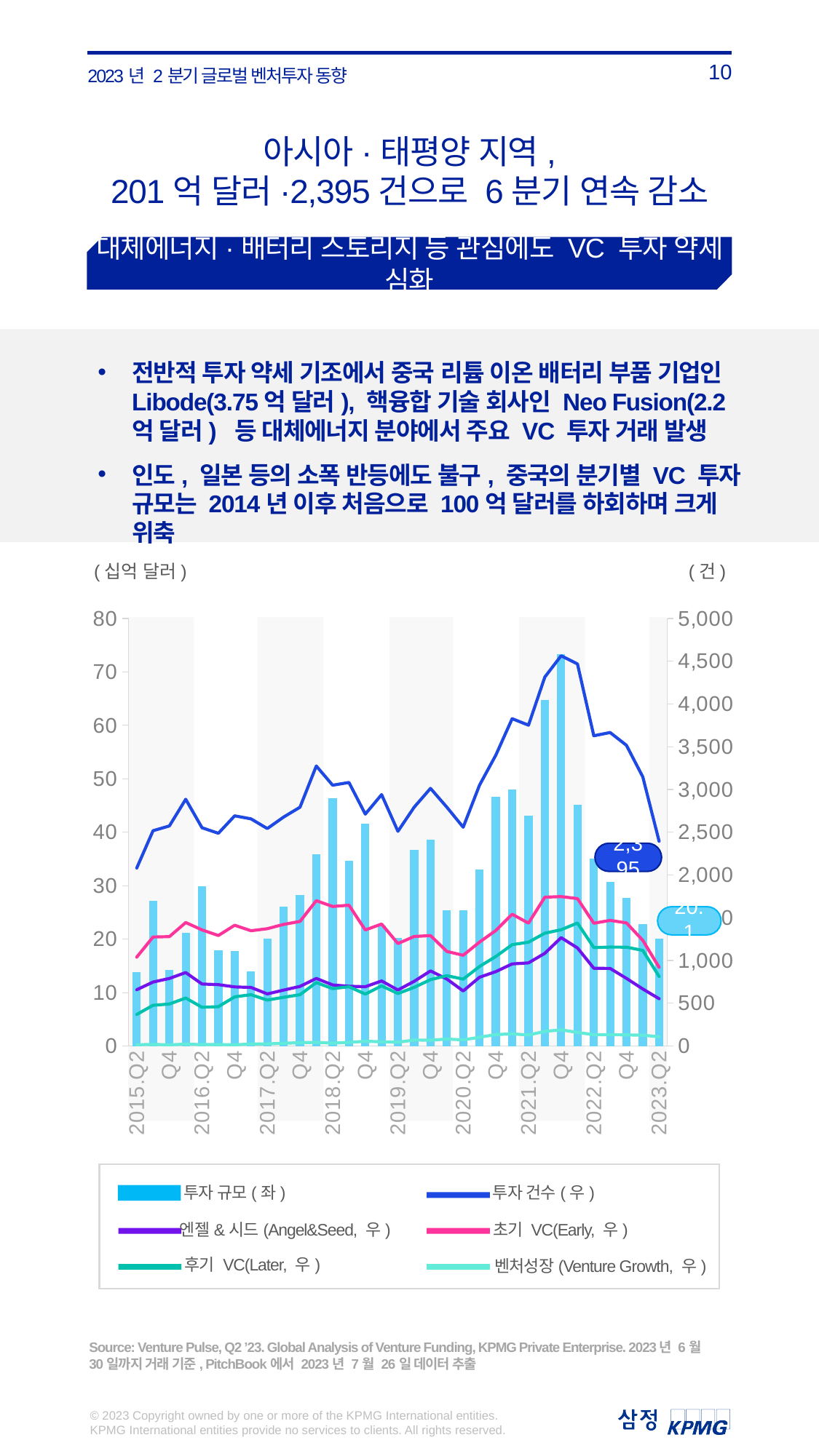

아시아·태평양 지역,
201억 달러·2,395건으로 6분기 연속 감소
대체에너지·배터리 스토리지 등 관심에도 VC 투자 약세 심화
VC 투자 위축세 지속 가운데 AI·에너지·클린테크 등 관심

전반적 투자 약세 기조에서 중국 리튬 이온 배터리 부품 기업인 Libode(3.75억 달러), 핵융합 기술 회사인 Neo Fusion(2.2억 달러)  등 대체에너지 분야에서 주요 VC 투자 거래 발생
인도, 일본 등의 소폭 반등에도 불구, 중국의 분기별 VC 투자 규모는 2014년 이후 처음으로 100억 달러를 하회하며 크게 위축
(십억 달러)
(건)

### Chart

| Category | 투자 규모(좌) | 투자 건수(우) | 앤젤&시드(Angel&Seed, 우) | 초기 VC(Early, 우) | 후기 VC (Later, 우) | 벤처성장(Venture Growth, 우) |
|---|---|---|---|---|---|---|
| 2015.Q2 | 13.809804755867999 | 2081.0 | 658.0 | 1039.0 | 369.0 | 15.0 |
| Q3 | 27.238971311298 | 2518.0 | 748.0 | 1275.0 | 476.0 | 19.0 |
| Q4 | 14.194811859367 | 2574.0 | 790.0 | 1279.0 | 491.0 | 14.0 |
| Q1 | 21.147854954567 | 2886.0 | 859.0 | 1444.0 | 561.0 | 22.0 |
| 2016.Q2 | 29.949879035937 | 2553.0 | 725.0 | 1358.0 | 453.0 | 17.0 |
| Q3 | 17.971059717282998 | 2488.0 | 718.0 | 1292.0 | 460.0 | 18.0 |
| Q4 | 17.797538615388 | 2692.0 | 691.0 | 1412.0 | 575.0 | 14.0 |
| Q1 | 13.940266099188 | 2657.0 | 685.0 | 1348.0 | 600.0 | 24.0 |
| 2017.Q2 | 20.106172115408 | 2543.0 | 609.0 | 1372.0 | 537.0 | 25.0 |
| Q3 | 26.027924402502002 | 2678.0 | 654.0 | 1422.0 | 570.0 | 32.0 |
| Q4 | 28.242547606879 | 2793.0 | 697.0 | 1457.0 | 600.0 | 39.0 |
| Q1 | 35.920335324486 | 3275.0 | 790.0 | 1700.0 | 742.0 | 43.0 |
| 2018.Q2 | 46.309715414226 | 3050.0 | 714.0 | 1632.0 | 671.0 | 33.0 |
| Q3 | 34.600285269551 | 3082.0 | 699.0 | 1647.0 | 693.0 | 43.0 |
| Q4 | 41.591317136444 | 2712.0 | 693.0 | 1357.0 | 607.0 | 55.0 |
| Q1 | 22.492320479516998 | 2940.0 | 761.0 | 1426.0 | 703.0 | 50.0 |
| 2019.Q2 | 20.170294641767 | 2511.0 | 655.0 | 1198.0 | 614.0 | 44.0 |
| Q3 | 36.677185785002 | 2794.0 | 757.0 | 1281.0 | 686.0 | 70.0 |
| Q4 | 38.626426781715004 | 3013.0 | 878.0 | 1291.0 | 776.0 | 68.0 |
| Q1 | 25.405964061189 | 2793.0 | 783.0 | 1106.0 | 823.0 | 81.0 |
| 2020.Q2 | 25.344977874239 | 2559.0 | 644.0 | 1061.0 | 782.0 | 72.0 |
| Q3 | 32.97405532479 | 3051.0 | 804.0 | 1215.0 | 930.0 | 102.0 |
| Q4 | 46.635116128699 | 3402.0 | 870.0 | 1351.0 | 1047.0 | 134.0 |
| Q1 | 48.018661366737 | 3828.0 | 960.0 | 1541.0 | 1185.0 | 142.0 |
| 2021.Q2 | 43.101789313591 | 3752.0 | 972.0 | 1437.0 | 1214.0 | 129.0 |
| Q3 | 64.811615303599 | 4315.0 | 1084.0 | 1741.0 | 1319.0 | 171.0 |
| Q4 | 73.2693395956 | 4564.0 | 1267.0 | 1748.0 | 1360.0 | 189.0 |
| Q1 | 45.17677708803 | 4468.0 | 1147.0 | 1724.0 | 1438.0 | 159.0 |
| 2022.Q2 | 35.071867232322 | 3628.0 | 909.0 | 1436.0 | 1151.0 | 132.0 |
| Q3 | 30.766678535315002 | 3666.0 | 907.0 | 1469.0 | 1157.0 | 133.0 |
| Q4 | 27.756462193278 | 3517.0 | 791.0 | 1440.0 | 1156.0 | 130.0 |
| Q1 | 22.86871671944 | 3148.0 | 667.0 | 1236.0 | 1118.0 | 127.0 |
| 2023.Q2 | 20.139092074022 | 2395.0 | 553.0 | 921.0 | 813.0 | 108.0 |

2,395
20.1

투자 규모(좌)

엔젤&시드(Angel&Seed, 우)
후기 VC(Later, 우)
투자 건수(우)

초기 VC(Early, 우)
벤처성장(Venture Growth, 우)
Source: Venture Pulse, Q2 ’23. Global Analysis of Venture Funding, KPMG Private Enterprise. 2023년 6월 30일까지 거래 기준, PitchBook에서 2023년 7월 26일 데이터 추출